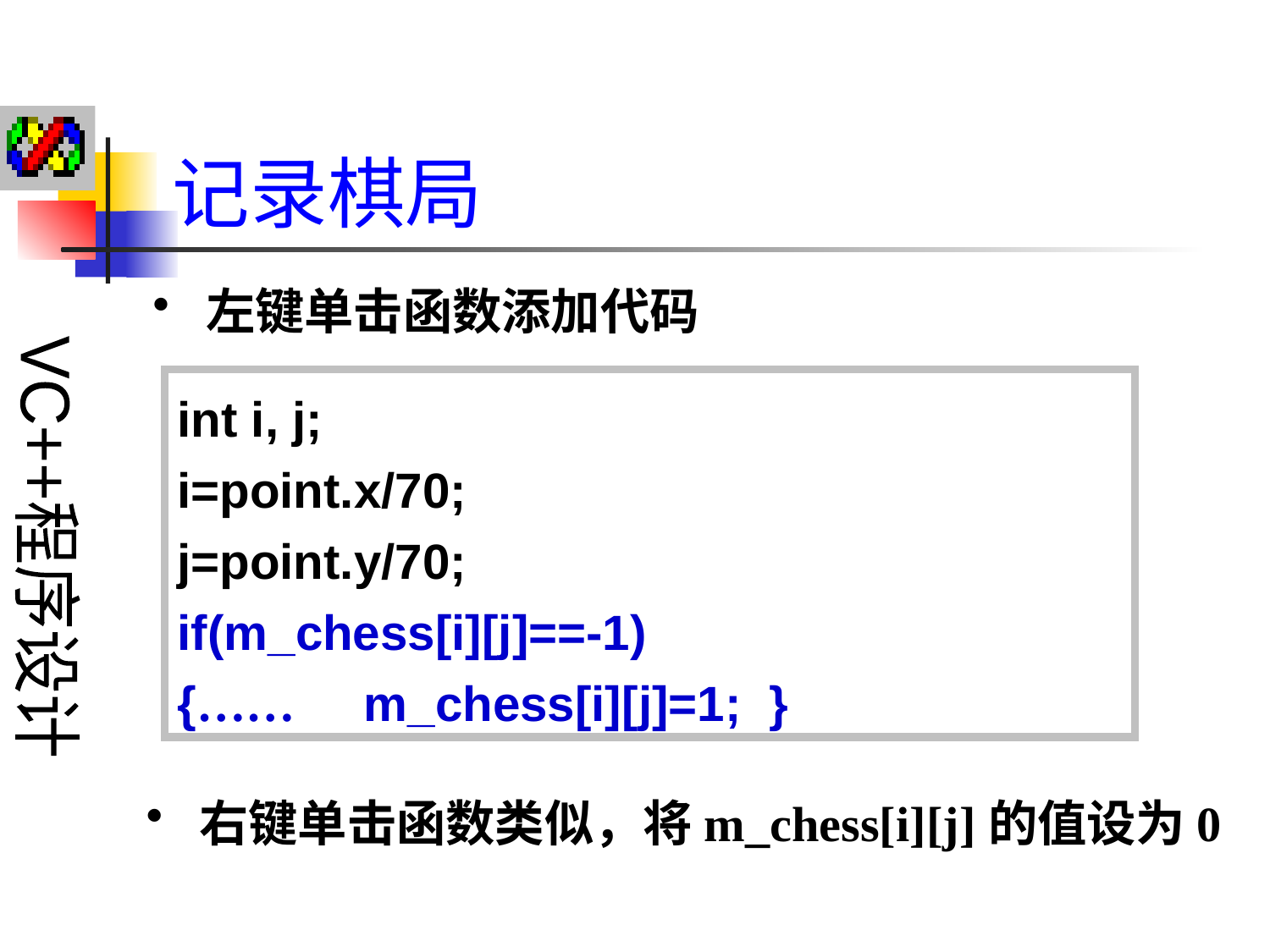

# 记录棋局

 左键单击函数添加代码
int i, j;
i=point.x/70;
j=point.y/70;
if(m_chess[i][j]==-1)
{……     m_chess[i][j]=1;  }
 右键单击函数类似，将m_chess[i][j]的值设为0